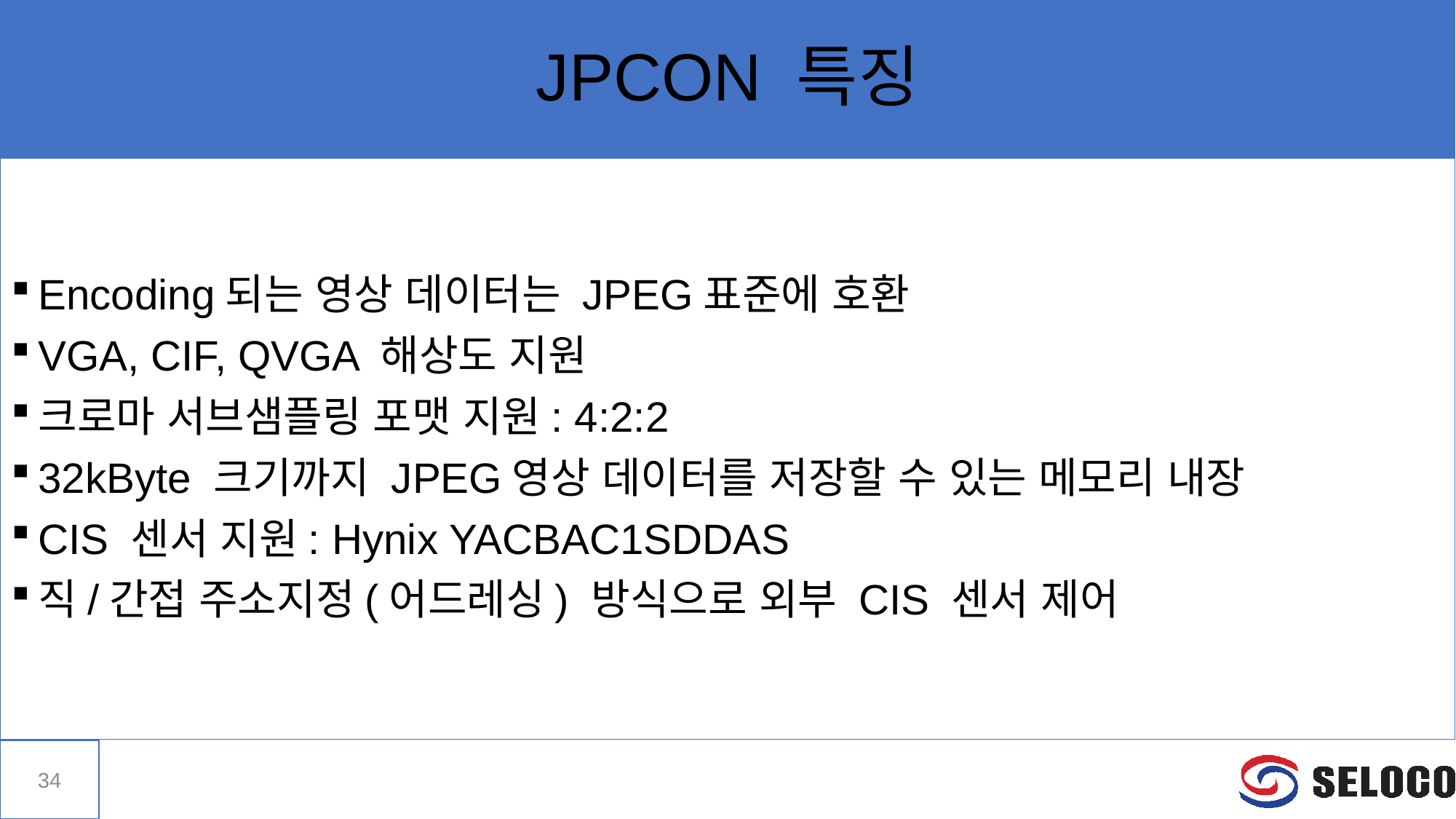

# JPCON 특징
Encoding되는 영상 데이터는 JPEG표준에 호환
VGA, CIF, QVGA 해상도 지원
크로마 서브샘플링 포맷 지원: 4:2:2
32kByte 크기까지 JPEG영상 데이터를 저장할 수 있는 메모리 내장
CIS 센서 지원: Hynix YACBAC1SDDAS
직/간접 주소지정(어드레싱) 방식으로 외부 CIS 센서 제어
34